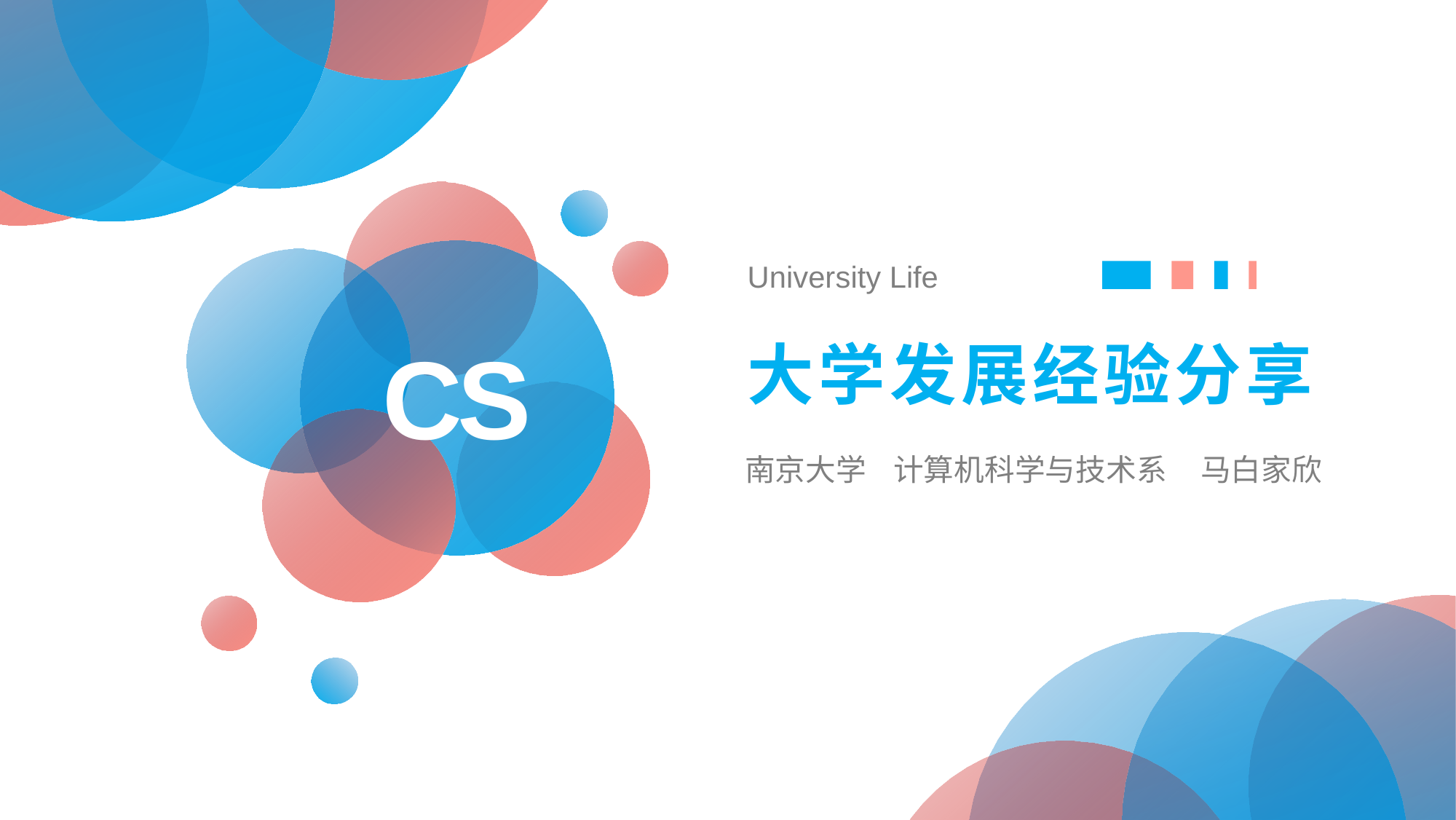

University Life

CS
大学发展经验分享

南京大学    计算机科学与技术系     马白家欣